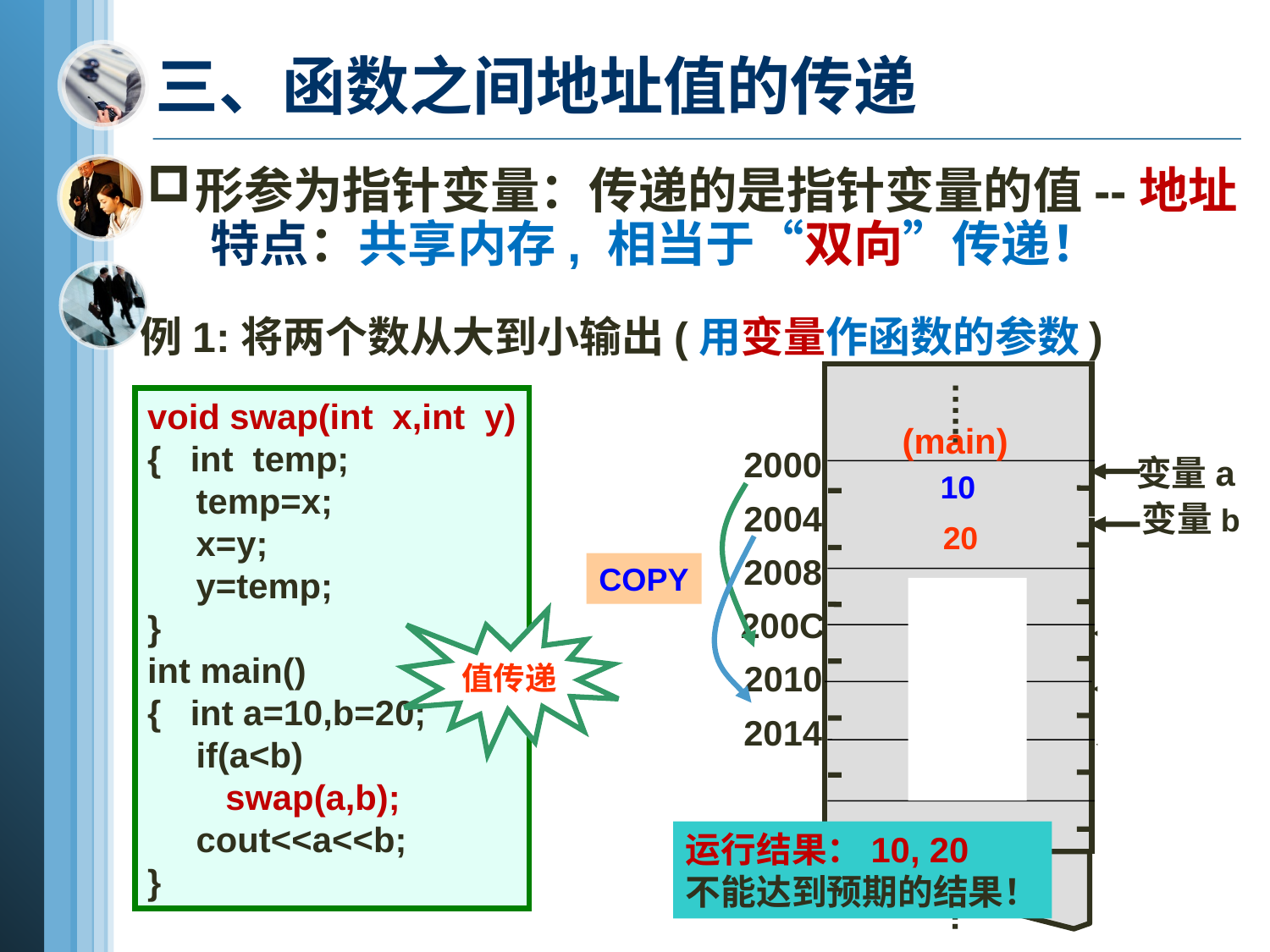

三、函数之间地址值的传递
形参为指针变量：传递的是指针变量的值--地址
特点：共享内存, 相当于“双向”传递！
例1:将两个数从大到小输出(用变量作函数的参数)

…...
2000

2004

2008

200C

2010

2014

…...
void swap(int  x,int  y)
{   int  temp;
     temp=x;
     x=y;
     y=temp;
}
int main()
{   int a=10,b=20;
     if(a<b)
        swap(a,b);
     cout<<a<<b;
}
(main)
变量a

  变量b

10

10
20

20
COPY

(swap)
  变量x

  变量y

  变量temp

值传递
20
10
10

运行结果：10, 20
不能达到预期的结果！